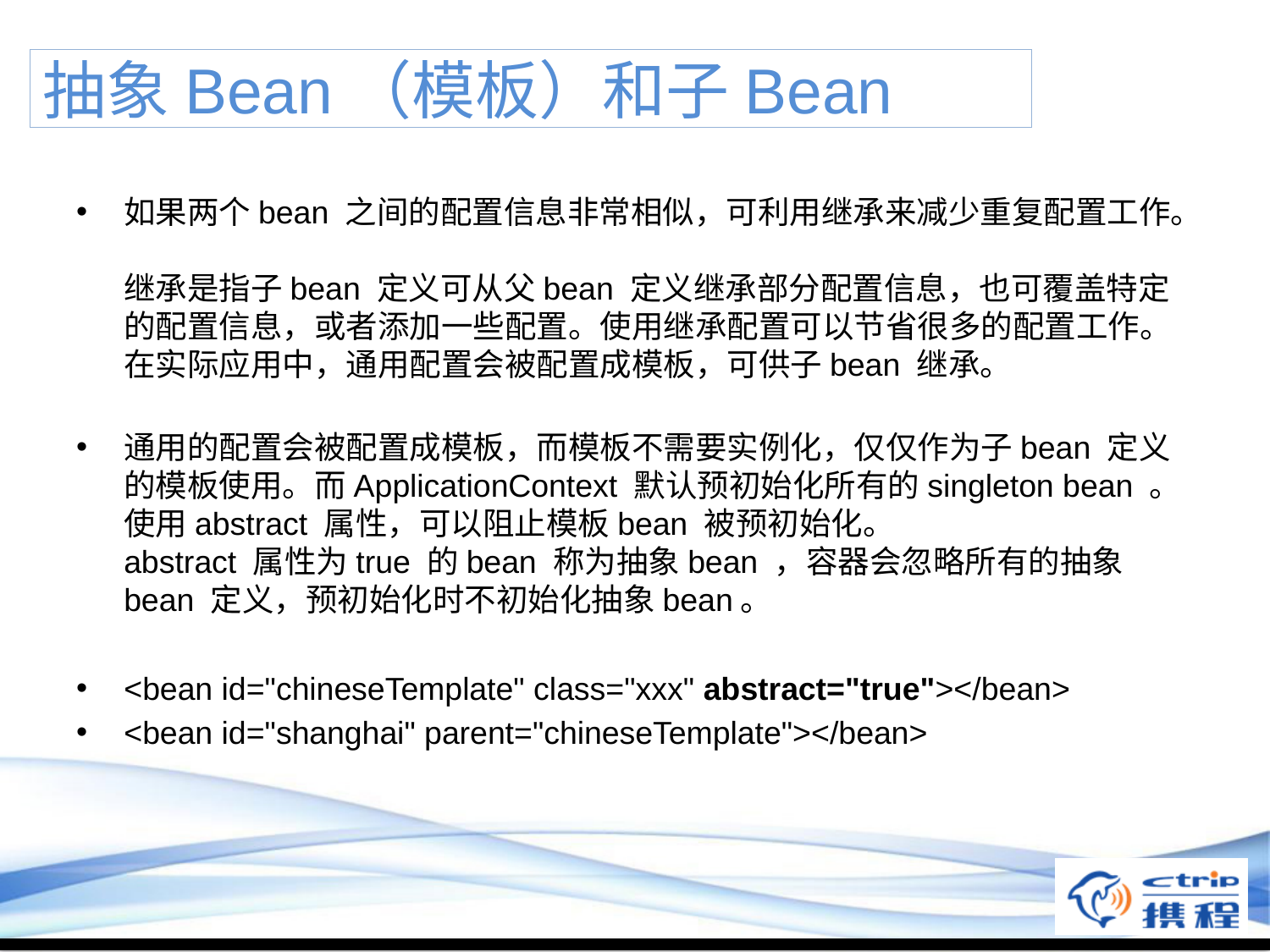

# 抽象Bean（模板）和子Bean
如果两个bean 之间的配置信息非常相似，可利用继承来减少重复配置工作。
继承是指子bean 定义可从父bean 定义继承部分配置信息，也可覆盖特定的配置信息，或者添加一些配置。使用继承配置可以节省很多的配置工作。在实际应用中，通用配置会被配置成模板，可供子bean 继承。
通用的配置会被配置成模板，而模板不需要实例化，仅仅作为子bean 定义的模板使用。而ApplicationContext 默认预初始化所有的singleton bean 。使用abstract 属性，可以阻止模板bean 被预初始化。
abstract 属性为true 的bean 称为抽象bean ，容器会忽略所有的抽象bean 定义，预初始化时不初始化抽象bean。

<bean id="chineseTemplate" class="xxx" abstract="true"></bean>
<bean id="shanghai" parent="chineseTemplate"></bean>